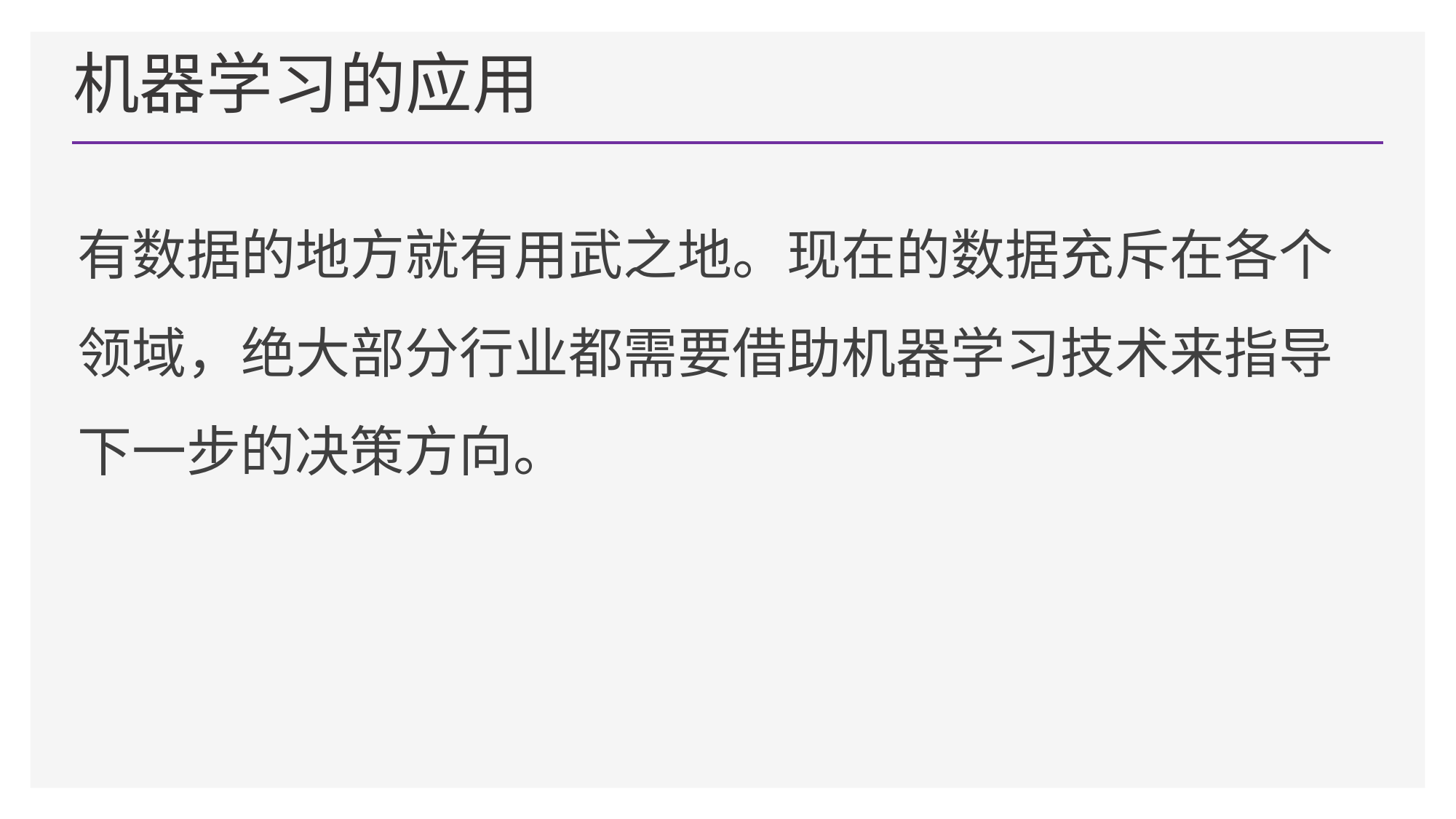

机器学习的应用
有数据的地方就有用武之地。现在的数据充斥在各个 领域，绝大部分行业都需要借助机器学习技术来指导 下一步的决策方向。